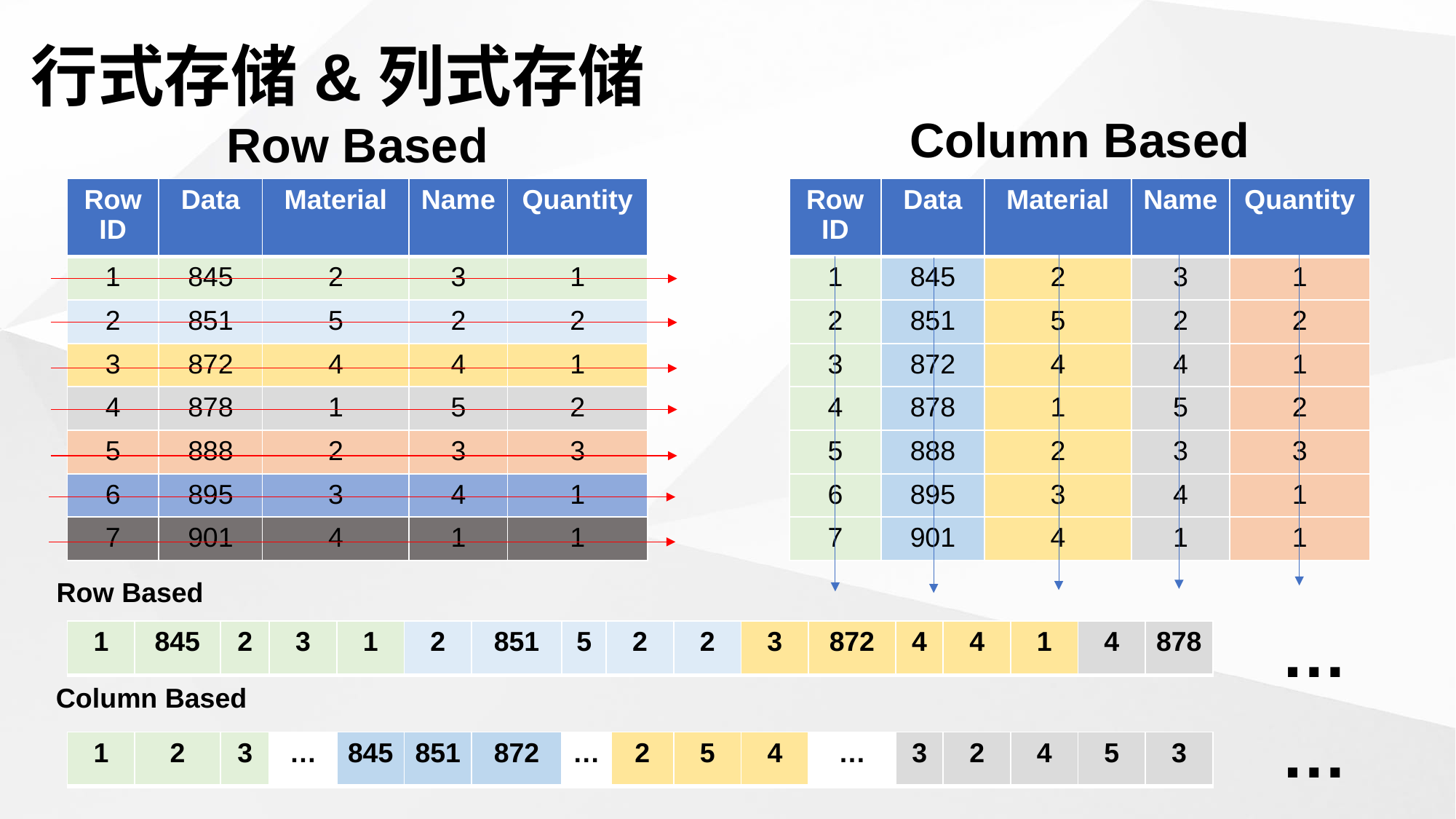

# 行式存储&列式存储
Column Based
Row Based
| Row ID | Data | Material | Name | Quantity |
| --- | --- | --- | --- | --- |
| 1 | 845 | 2 | 3 | 1 |
| 2 | 851 | 5 | 2 | 2 |
| 3 | 872 | 4 | 4 | 1 |
| 4 | 878 | 1 | 5 | 2 |
| 5 | 888 | 2 | 3 | 3 |
| 6 | 895 | 3 | 4 | 1 |
| 7 | 901 | 4 | 1 | 1 |
| Row ID | Data | Material | Name | Quantity |
| --- | --- | --- | --- | --- |
| 1 | 845 | 2 | 3 | 1 |
| 2 | 851 | 5 | 2 | 2 |
| 3 | 872 | 4 | 4 | 1 |
| 4 | 878 | 1 | 5 | 2 |
| 5 | 888 | 2 | 3 | 3 |
| 6 | 895 | 3 | 4 | 1 |
| 7 | 901 | 4 | 1 | 1 |
Row Based
…
| 1 | 845 | 2 | 3 | 1 | 2 | 851 | 5 | 2 | 2 | 3 | 872 | 4 | 4 | 1 | 4 | 878 |
| --- | --- | --- | --- | --- | --- | --- | --- | --- | --- | --- | --- | --- | --- | --- | --- | --- |
Column Based
…
| 1 | 2 | 3 | … | 845 | 851 | 872 | … | 2 | 5 | 4 | … | 3 | 2 | 4 | 5 | 3 |
| --- | --- | --- | --- | --- | --- | --- | --- | --- | --- | --- | --- | --- | --- | --- | --- | --- |